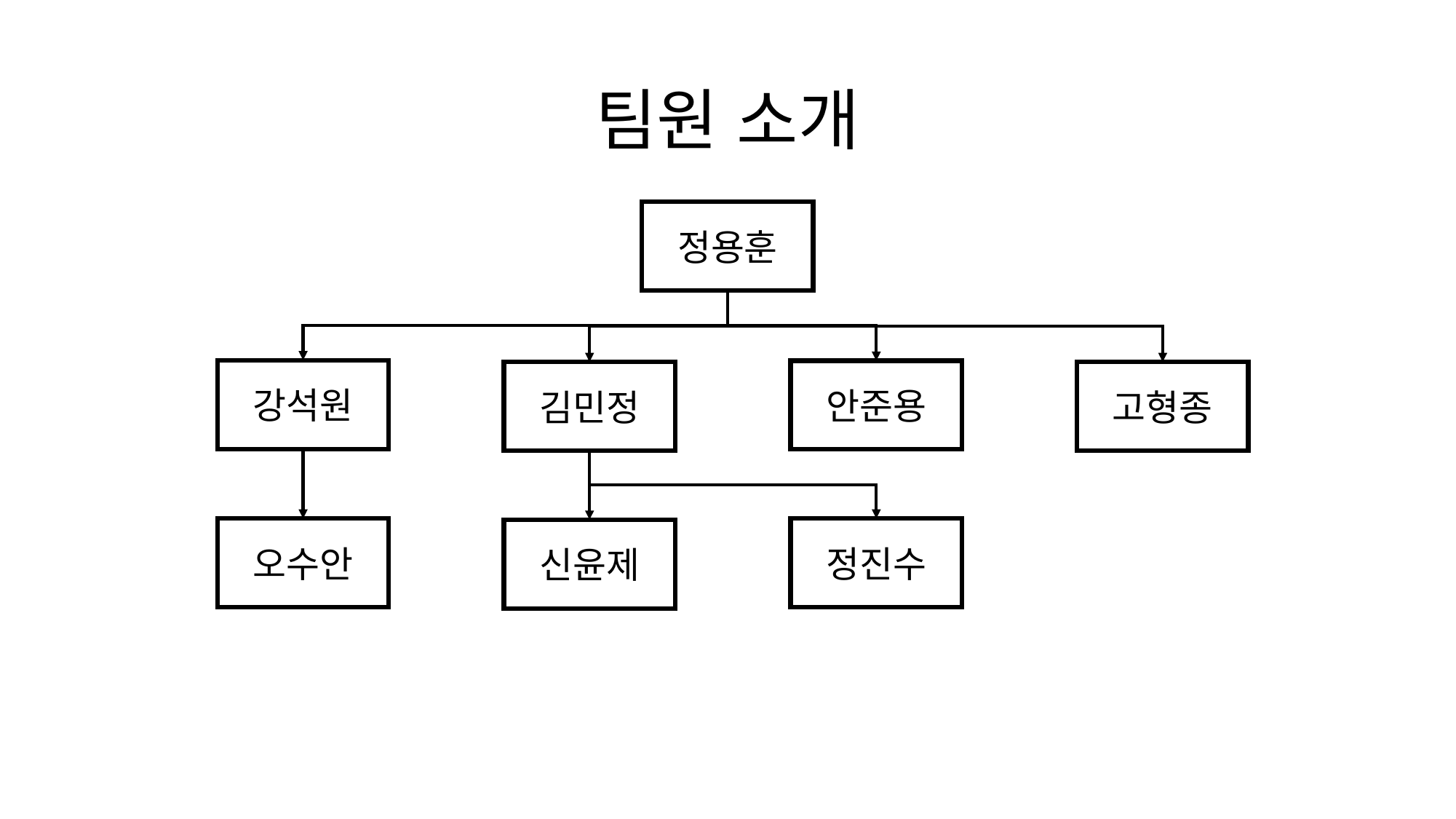

# 팀원 소개
정용훈
강석원
안준용
김민정
고형종
오수안
정진수
신윤제